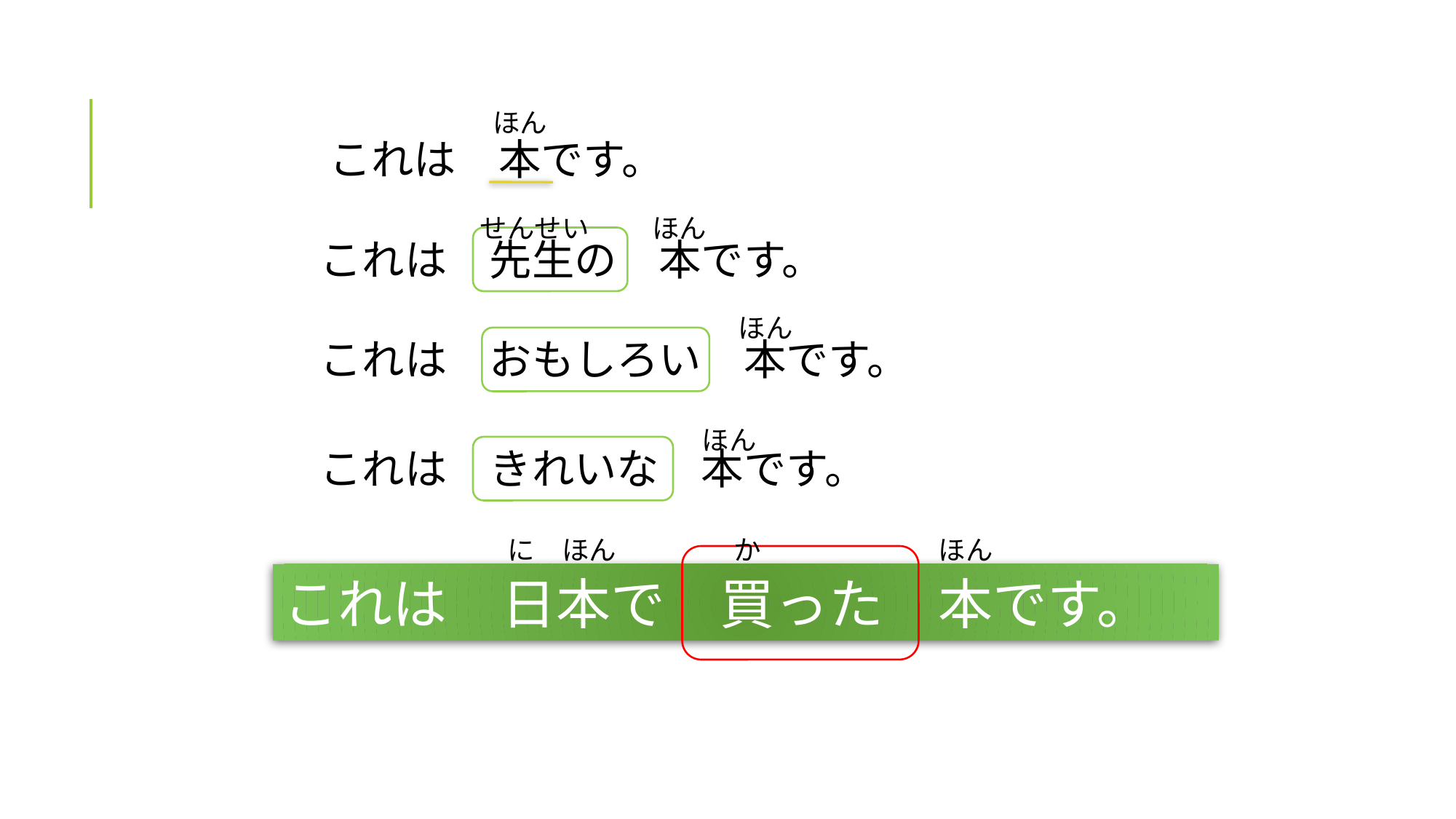

ほん
これは　本です。
せんせい
ほん

これは　先生の　本です。
ほん

これは　おもしろい　本です。
ほん

これは　きれいな　本です。
に　ほん
か
ほん

これは　日本で　買った　本です。